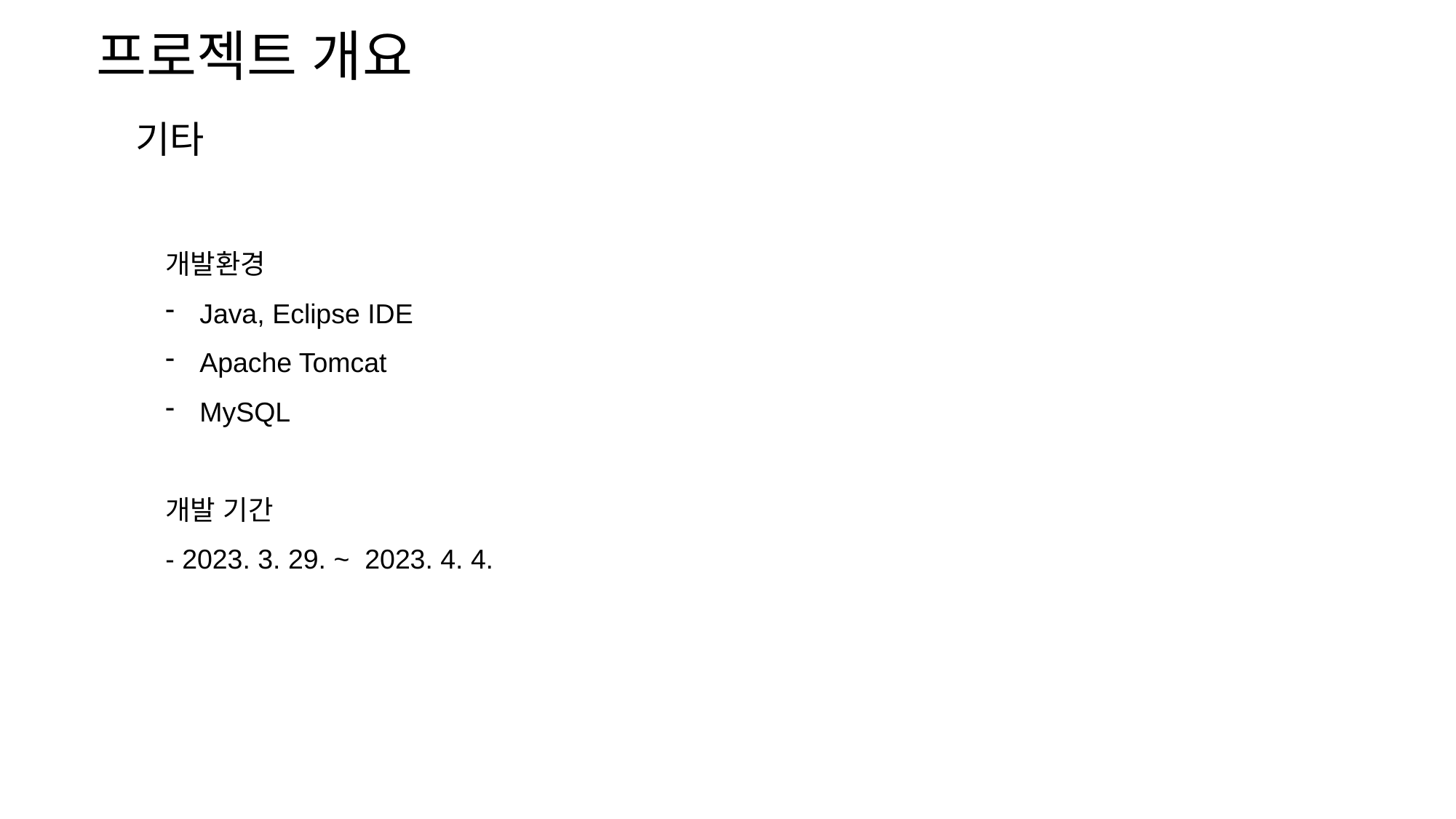

# 프로젝트 개요
기타
개발환경
Java, Eclipse IDE
Apache Tomcat
MySQL
개발 기간
- 2023. 3. 29. ~  2023. 4. 4.